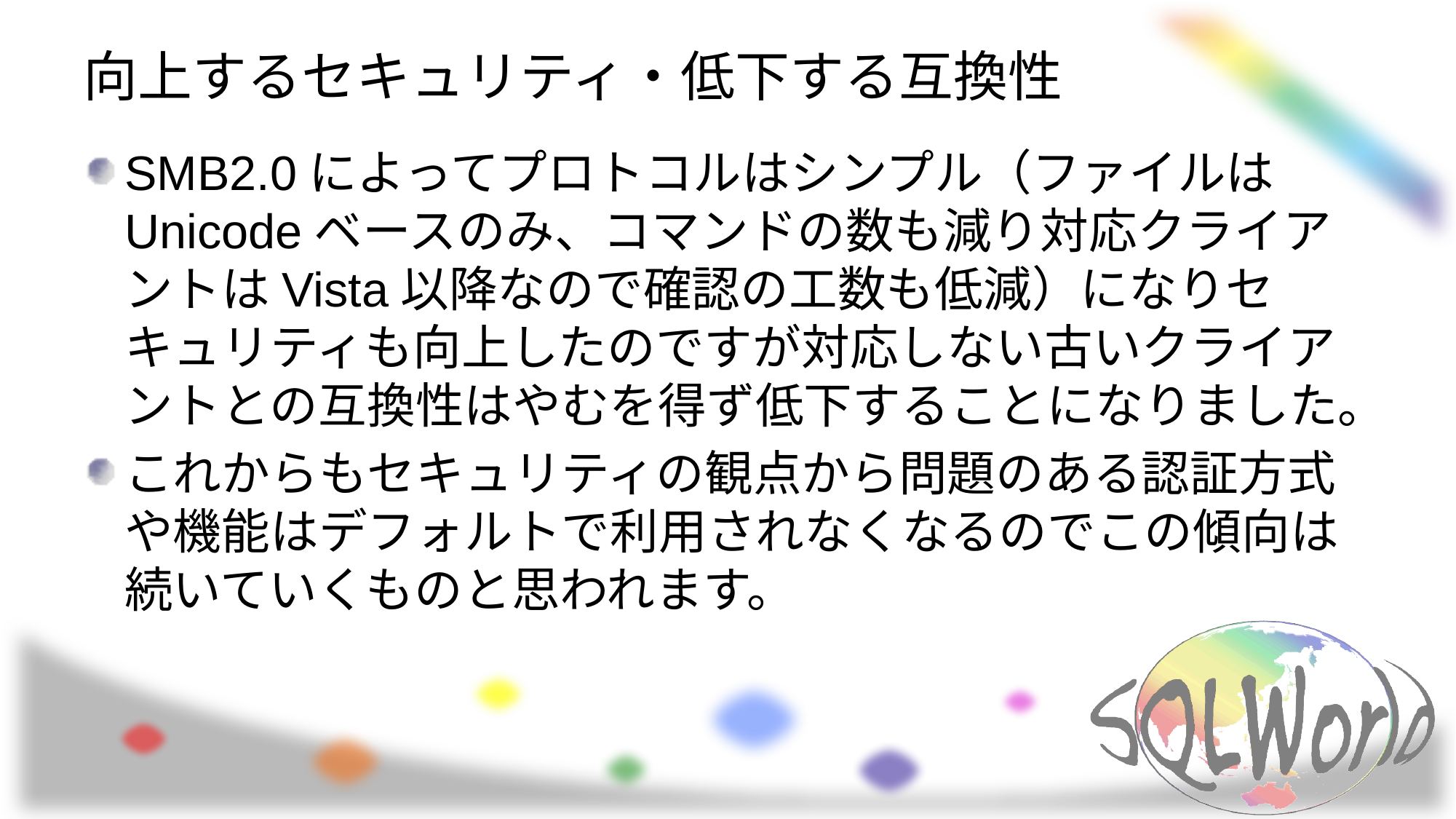

# 向上するセキュリティ・低下する互換性
SMB2.0によってプロトコルはシンプル（ファイルはUnicodeベースのみ、コマンドの数も減り対応クライアントはVista以降なので確認の工数も低減）になりセキュリティも向上したのですが対応しない古いクライアントとの互換性はやむを得ず低下することになりました。
これからもセキュリティの観点から問題のある認証方式や機能はデフォルトで利用されなくなるのでこの傾向は続いていくものと思われます。